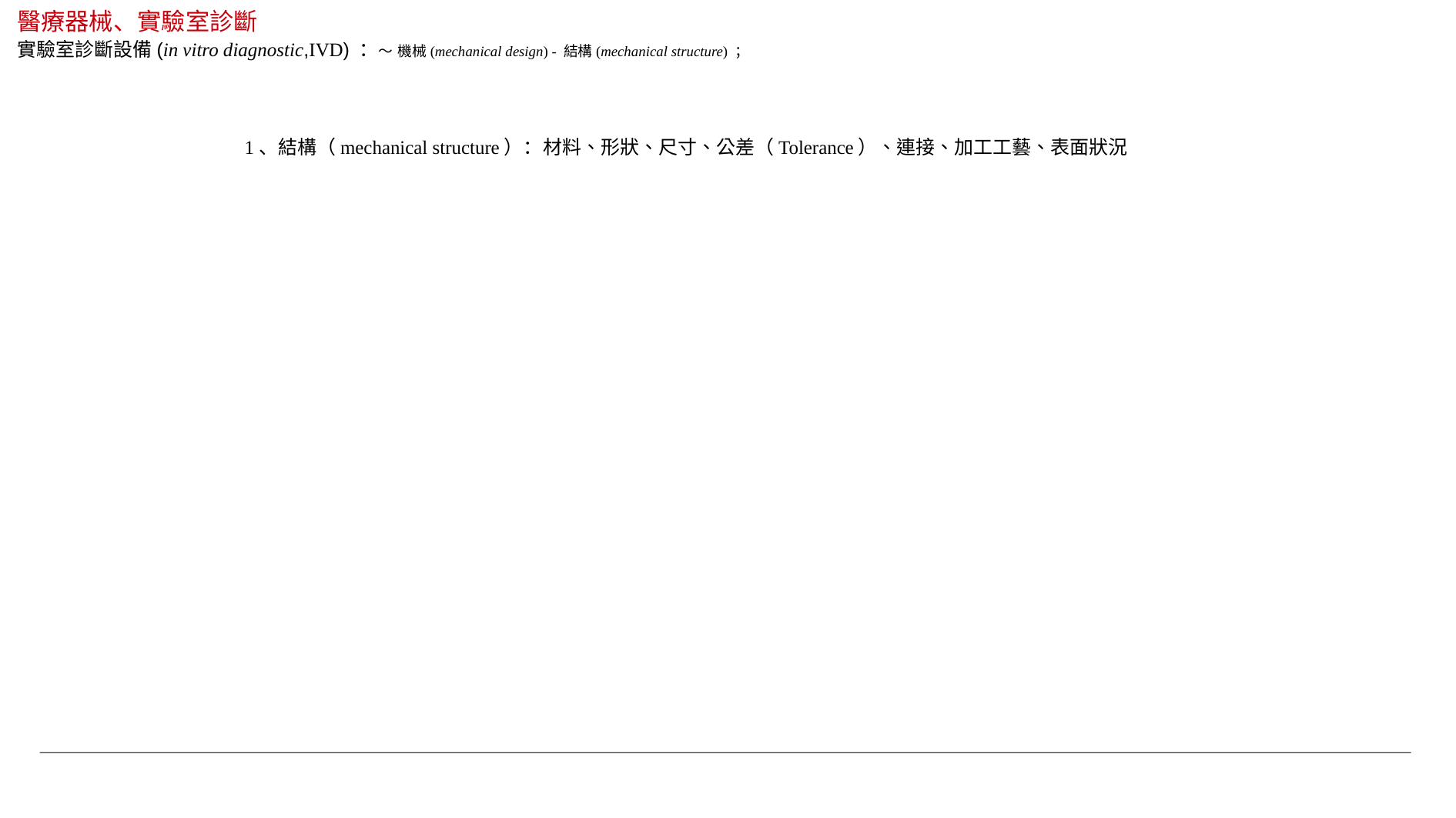

醫療器械、實驗室診斷
實驗室診斷設備(in vitro diagnostic,IVD) ：～ 機械(mechanical design) - 結構(mechanical structure) ；
1、結構（mechanical structure）：材料、形狀、尺寸、公差（Tolerance）、連接、加工工藝、表面狀況